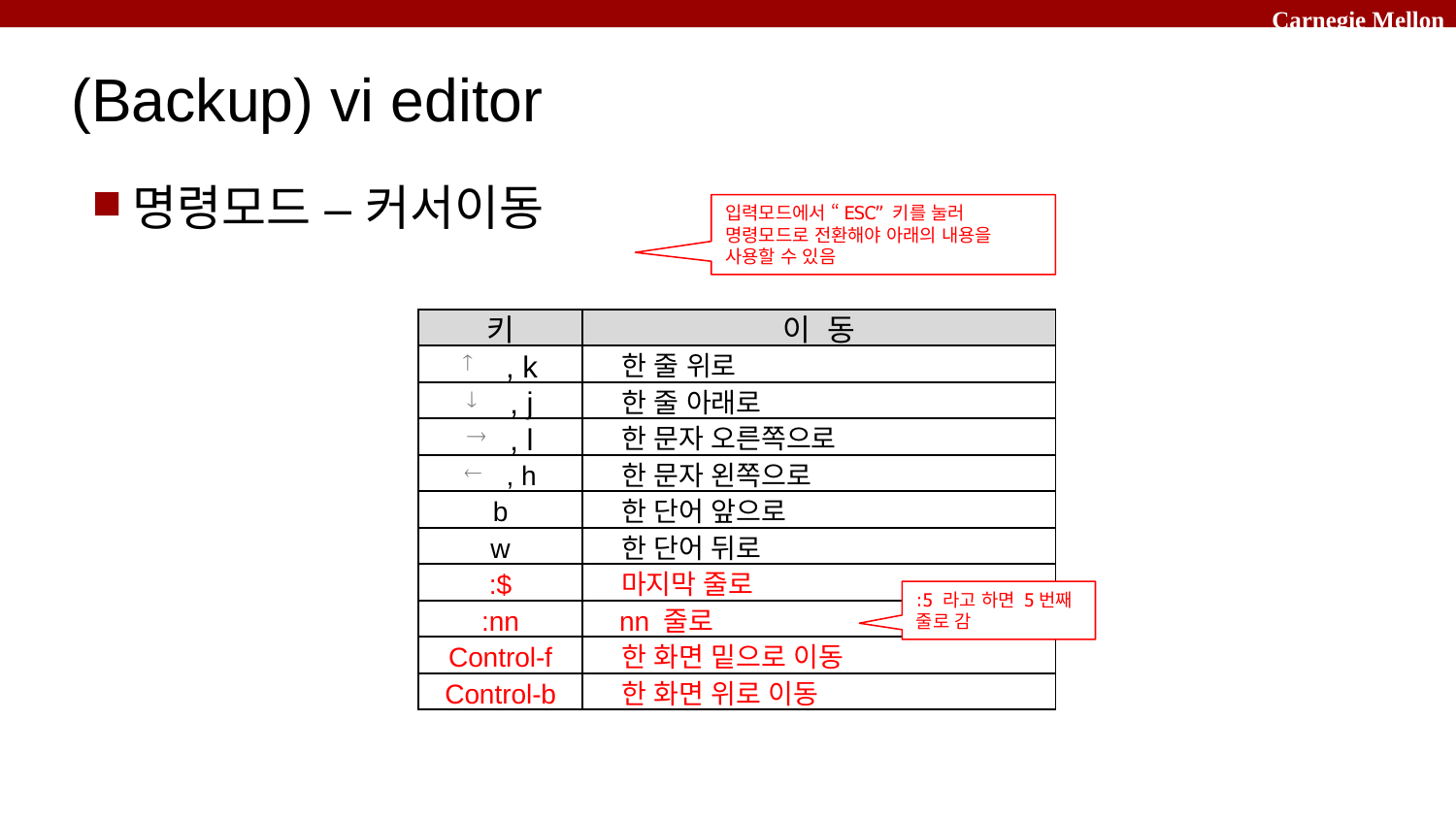

# (Backup) vi editor
명령모드 – 커서이동
입력모드에서 “ESC” 키를 눌러 명령모드로 전환해야 아래의 내용을 사용할 수 있음
키
이  동
 , k
   한 줄 위로
 , j
   한 줄 아래로
 , l
   한 문자 오른쪽으로
 , h
   한 문자 왼쪽으로
b
   한 단어 앞으로
w
   한 단어 뒤로
:$
   마지막 줄로
:5 라고 하면 5번째 줄로 감
:nn
   nn 줄로
Control-f
   한 화면 밑으로 이동
Control-b
   한 화면 위로 이동